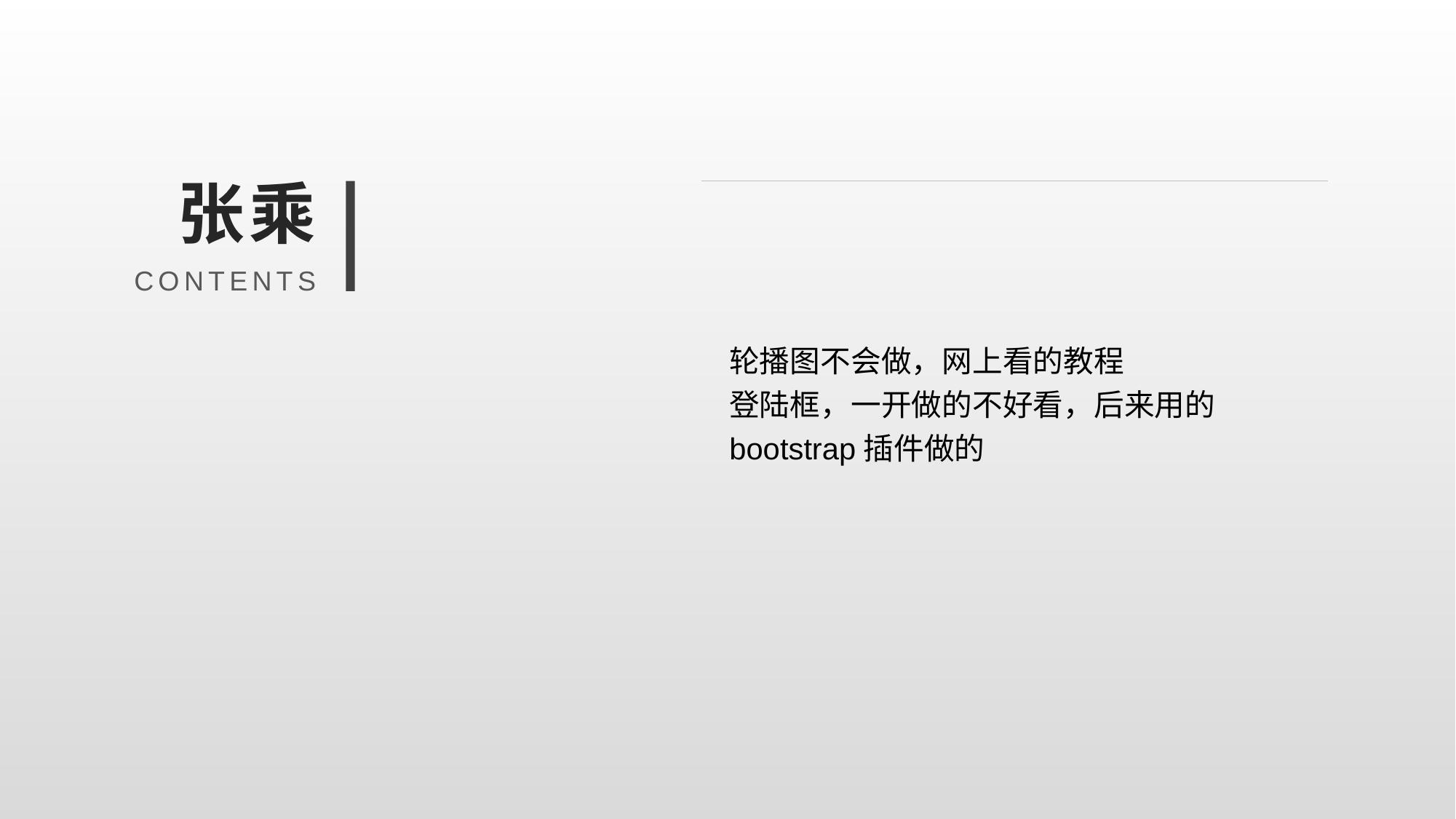

张乘

轮播图不会做，网上看的教程
登陆框，一开做的不好看，后来用的bootstrap插件做的
CONTENTS